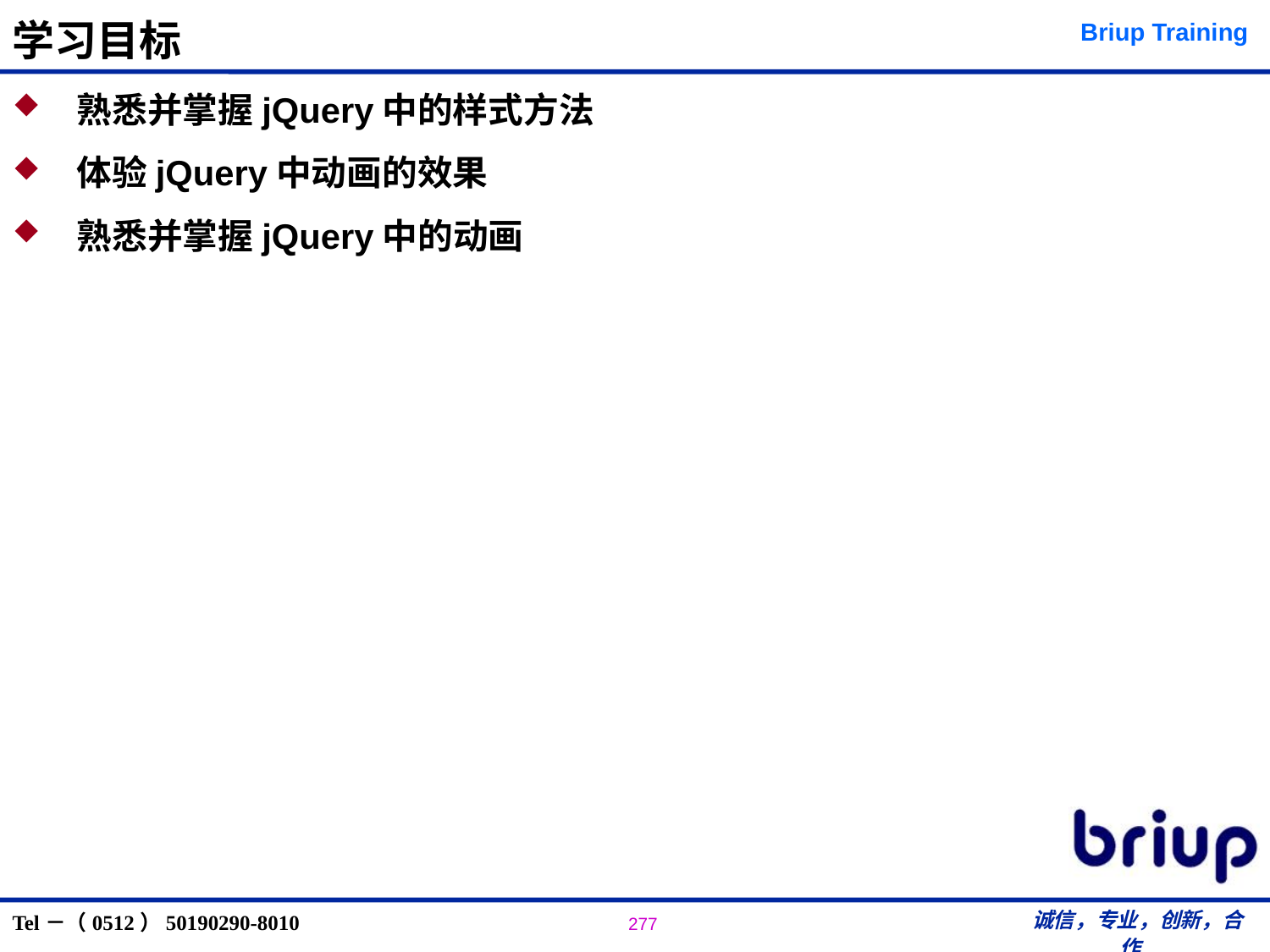

# 学习目标
 熟悉并掌握jQuery中的样式方法
 体验jQuery中动画的效果
 熟悉并掌握jQuery中的动画